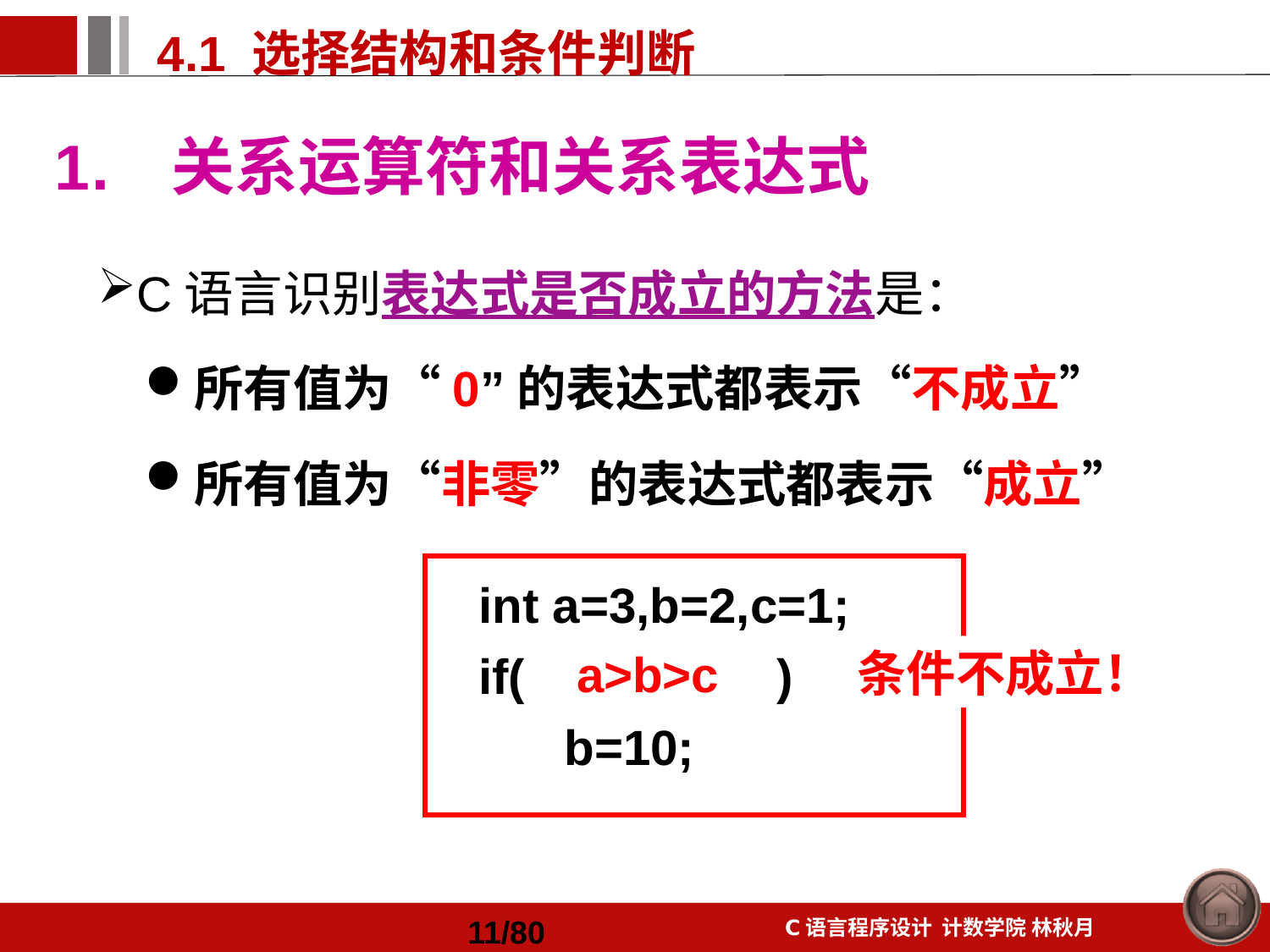

关系运算符和关系表达式
C语言识别表达式是否成立的方法是：
所有值为“0”的表达式都表示“不成立”
所有值为“非零”的表达式都表示“成立”
   int a=3,b=2,c=1;
   if(    a>b        )
     	b=10;
a-3
条件不成立！
a>b>c